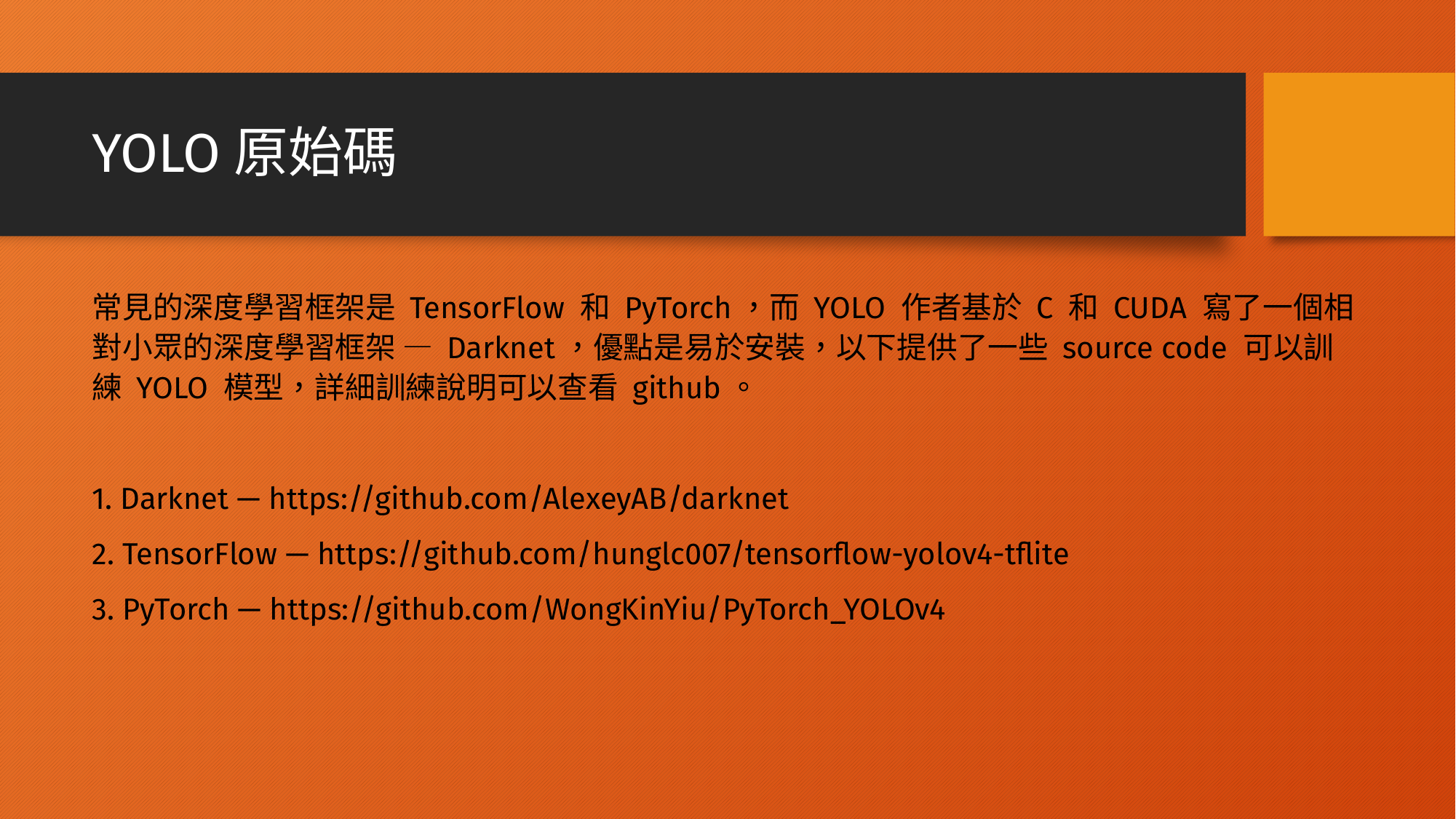

# YOLO原始碼
常見的深度學習框架是 TensorFlow 和 PyTorch，而 YOLO 作者基於 C 和 CUDA 寫了一個相對小眾的深度學習框架 — Darknet，優點是易於安裝，以下提供了一些 source code 可以訓練 YOLO 模型，詳細訓練說明可以查看 github。

1. Darknet — https://github.com/AlexeyAB/darknet
2. TensorFlow — https://github.com/hunglc007/tensorflow-yolov4-tflite
3. PyTorch — https://github.com/WongKinYiu/PyTorch_YOLOv4